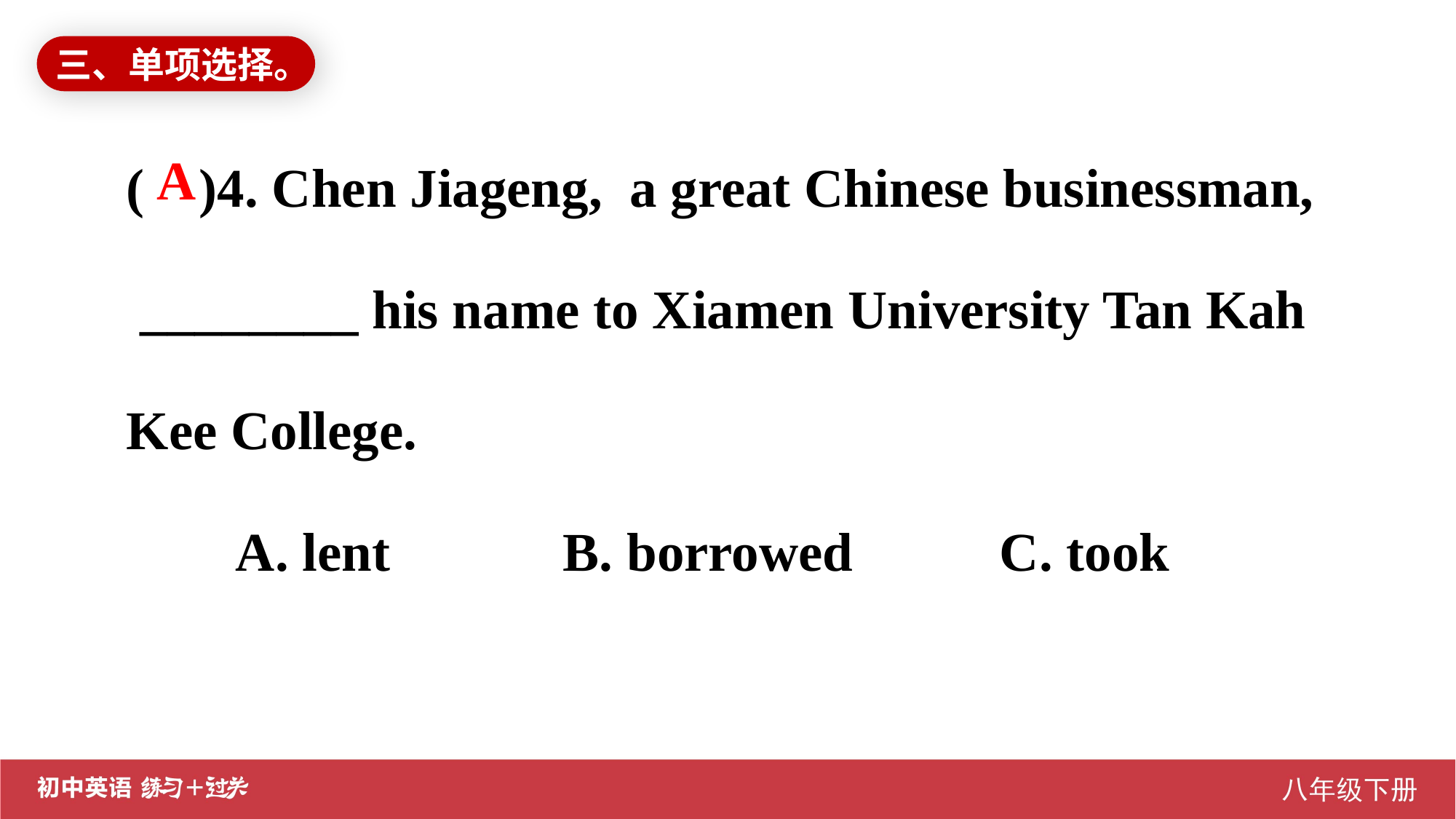

三、单项选择。
(    )4. Chen Jiageng,  a great Chinese businessman,   ________ his name to Xiamen University Tan Kah Kee College.
	A. lent		B. borrowed		C. took
A